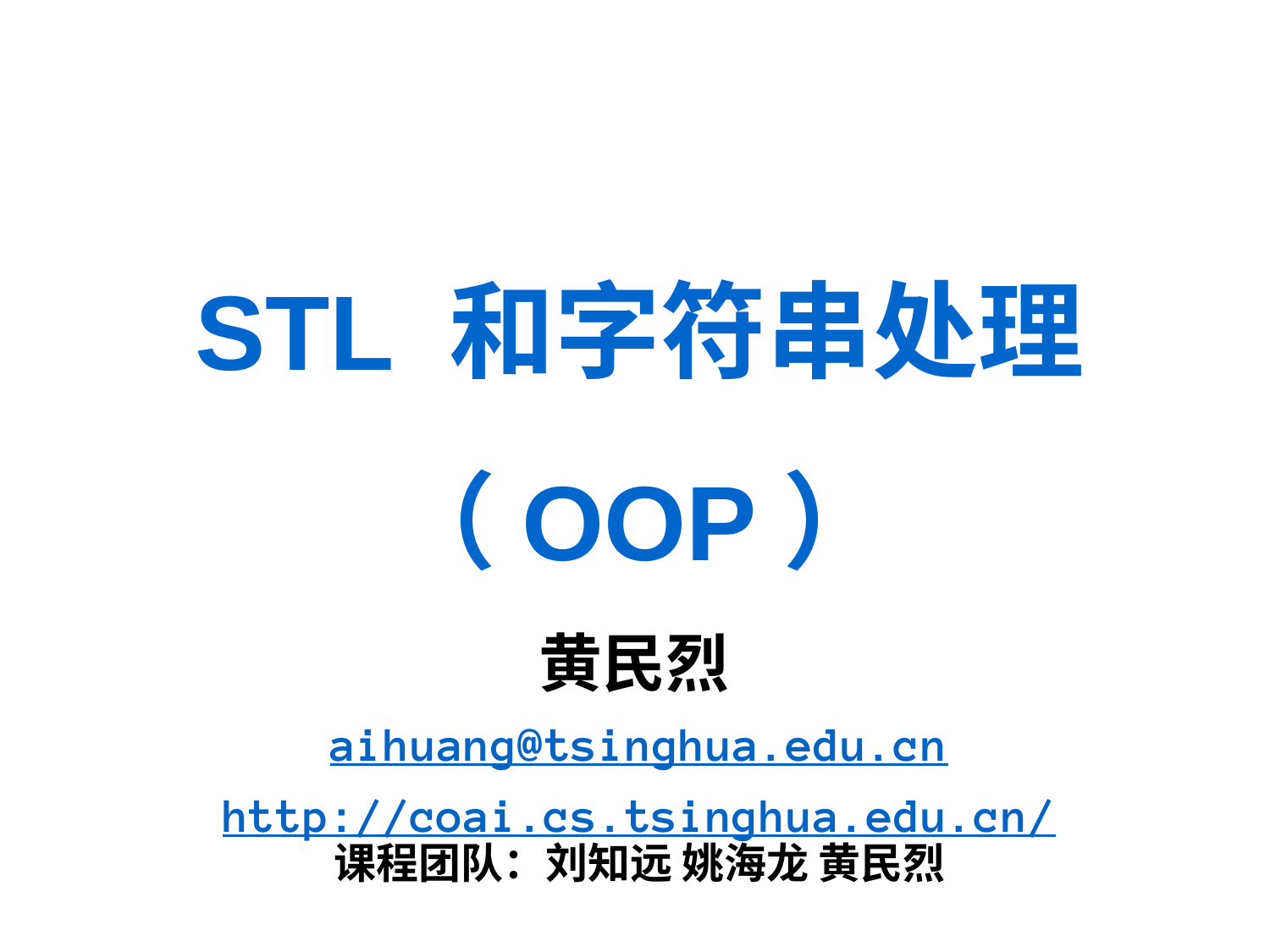

# STL 和字符串处理 （OOP）
黄民烈
aihuang@tsinghua.edu.cn
http://coai.cs.tsinghua.edu.cn/课程团队：刘知远 姚海龙 黄民烈